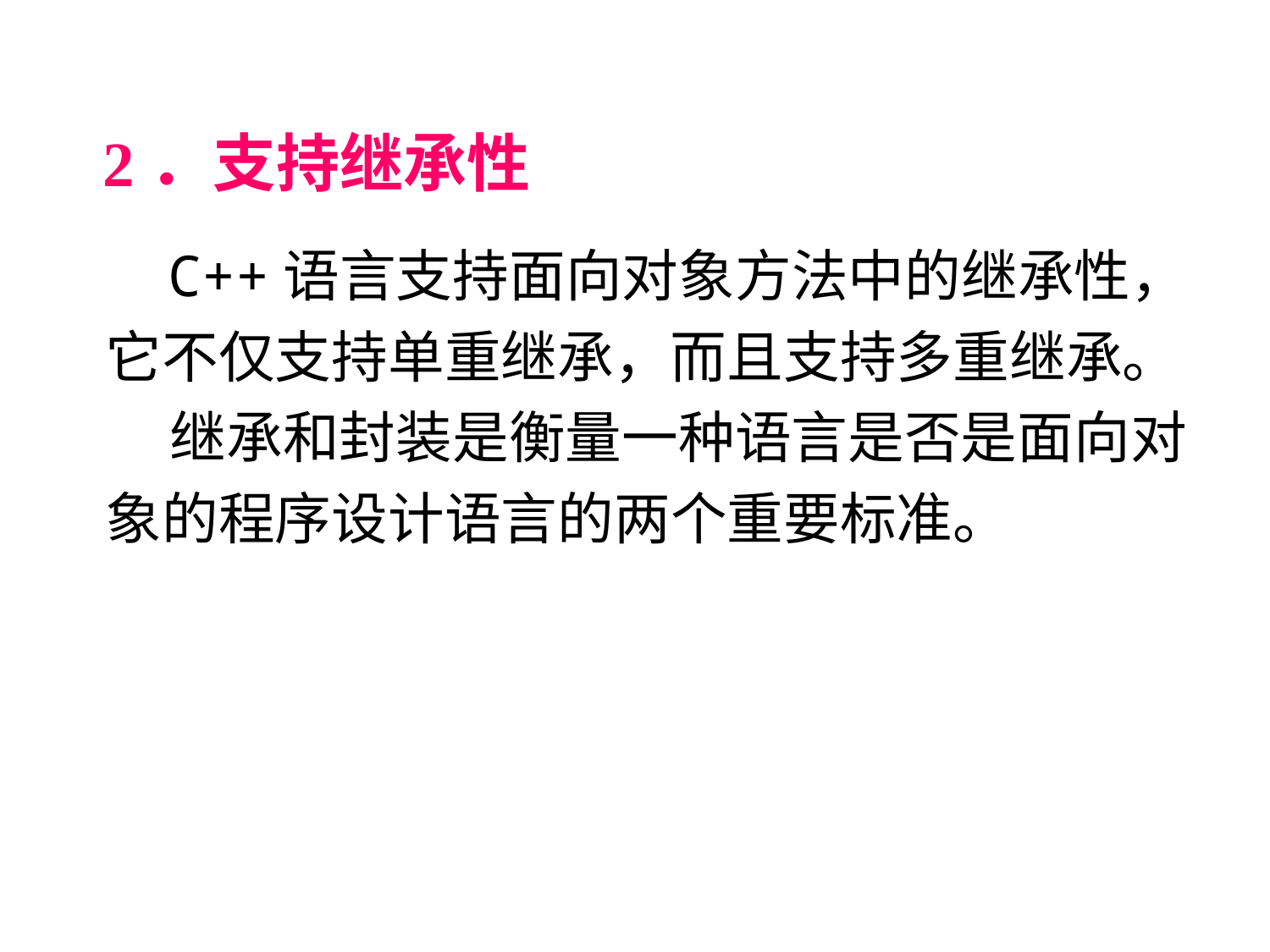

2．支持继承性
    C++语言支持面向对象方法中的继承性，它不仅支持单重继承，而且支持多重继承。
    继承和封装是衡量一种语言是否是面向对象的程序设计语言的两个重要标准。